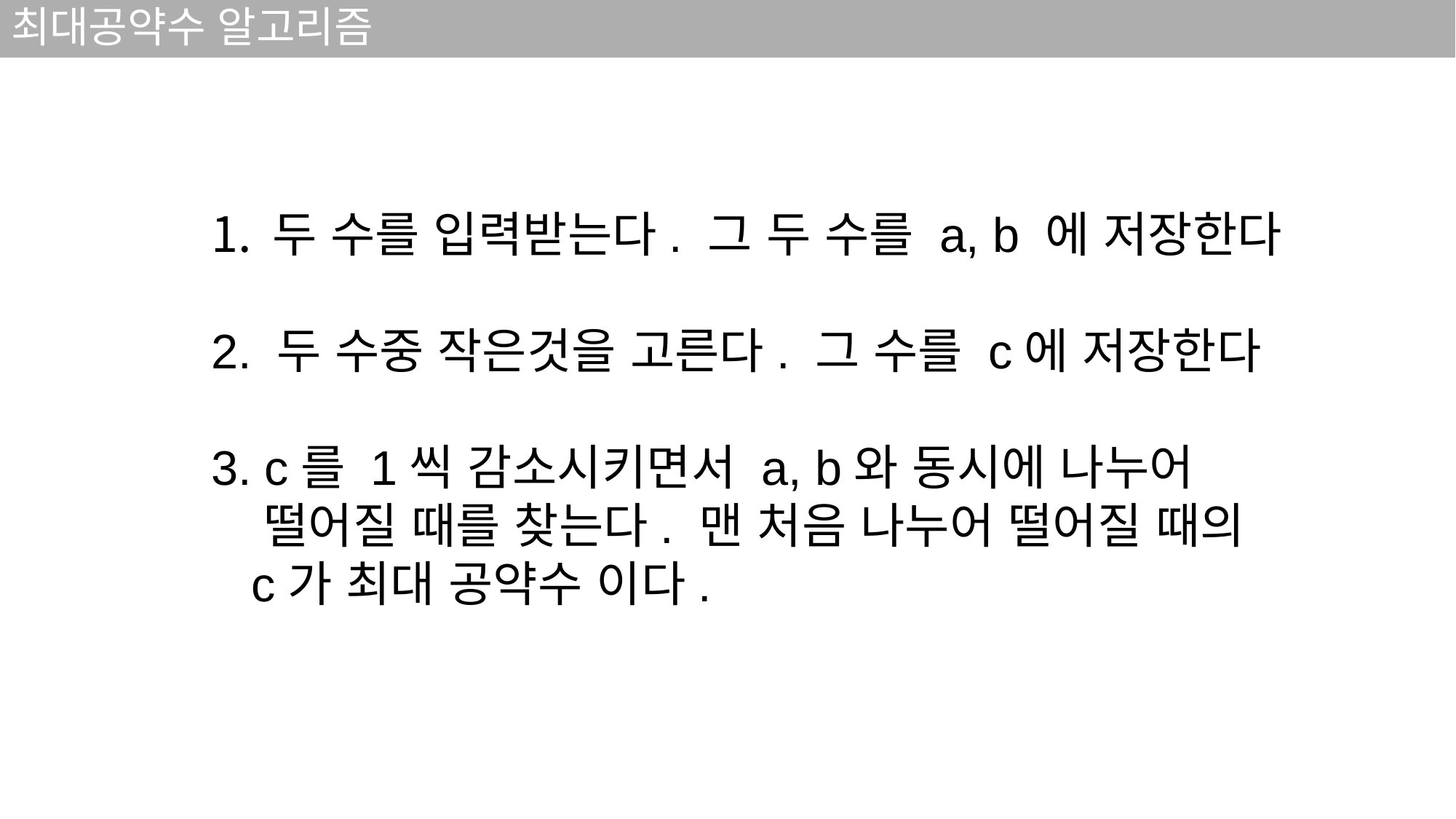

# 최대공약수 알고리즘
두 수를 입력받는다. 그 두 수를 a, b 에 저장한다

2. 두 수중 작은것을 고른다. 그 수를 c에 저장한다

3. c를 1씩 감소시키면서 a, b와 동시에 나누어
   떨어질 때를 찾는다. 맨 처음 나누어 떨어질 때의
   c가 최대 공약수 이다.